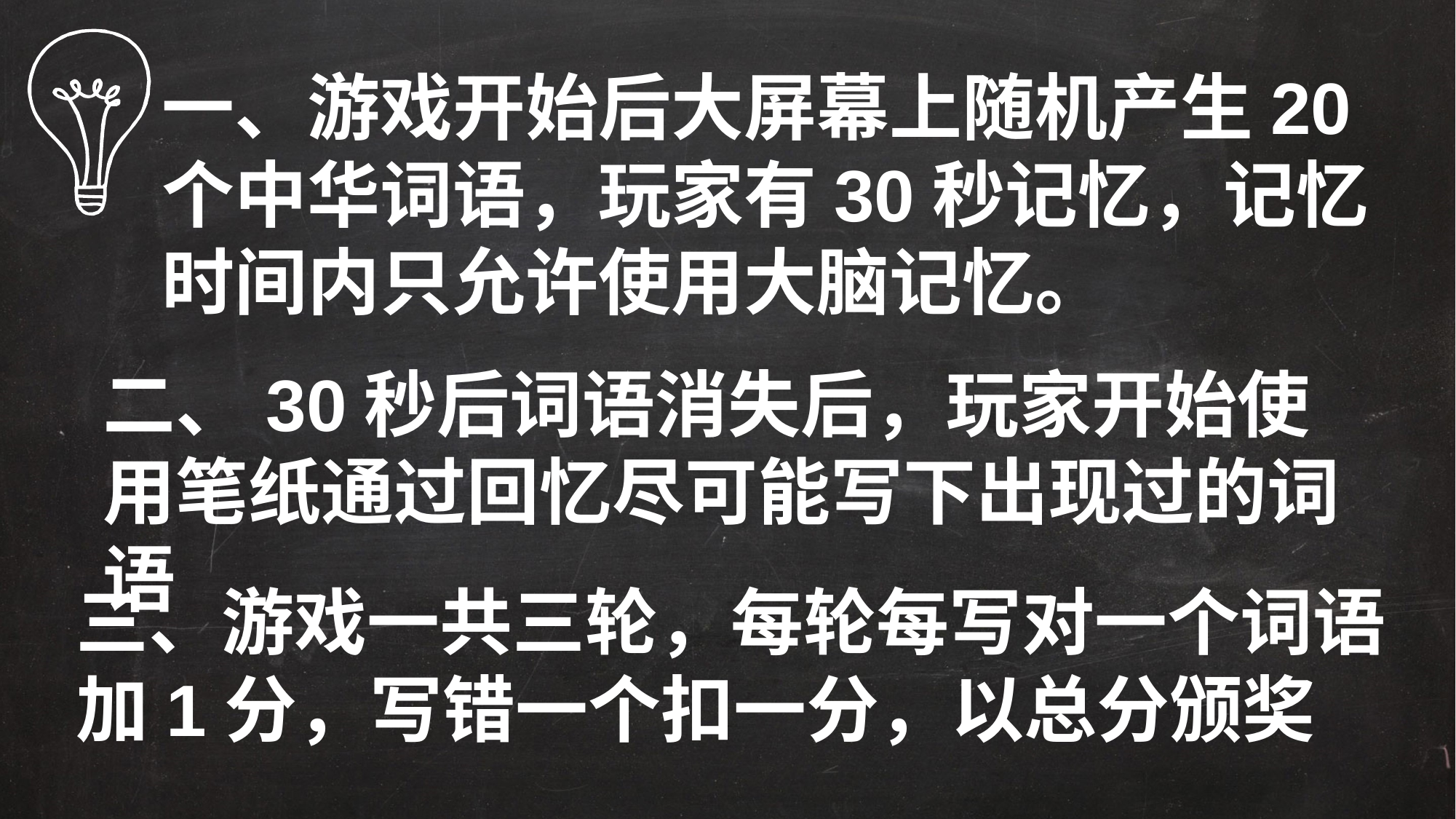

一、游戏开始后大屏幕上随机产生20个中华词语，玩家有30秒记忆，记忆时间内只允许使用大脑记忆。
二、30秒后词语消失后，玩家开始使用笔纸通过回忆尽可能写下出现过的词语
三、游戏一共三轮，每轮每写对一个词语加1分，写错一个扣一分，以总分颁奖